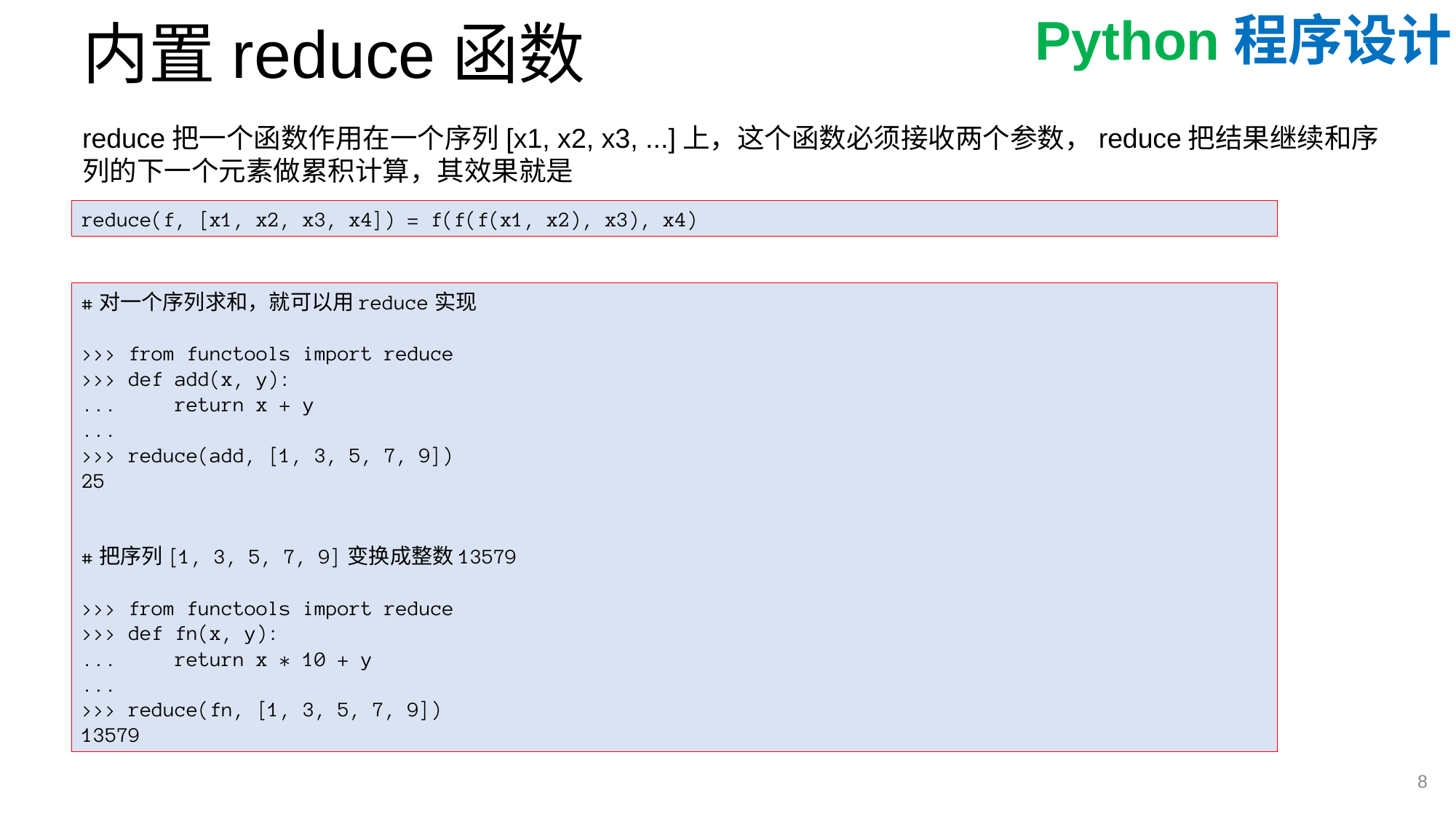

# 内置reduce函数
reduce把一个函数作用在一个序列[x1, x2, x3, ...]上，这个函数必须接收两个参数，reduce把结果继续和序列的下一个元素做累积计算，其效果就是
reduce(f, [x1, x2, x3, x4]) = f(f(f(x1, x2), x3), x4)
#对一个序列求和，就可以用reduce实现

>>> from functools import reduce
>>> def add(x, y):
...     return x + y
...
>>> reduce(add, [1, 3, 5, 7, 9])
25

#把序列[1, 3, 5, 7, 9]变换成整数13579

>>> from functools import reduce
>>> def fn(x, y):
...     return x * 10 + y
...
>>> reduce(fn, [1, 3, 5, 7, 9])
13579
8